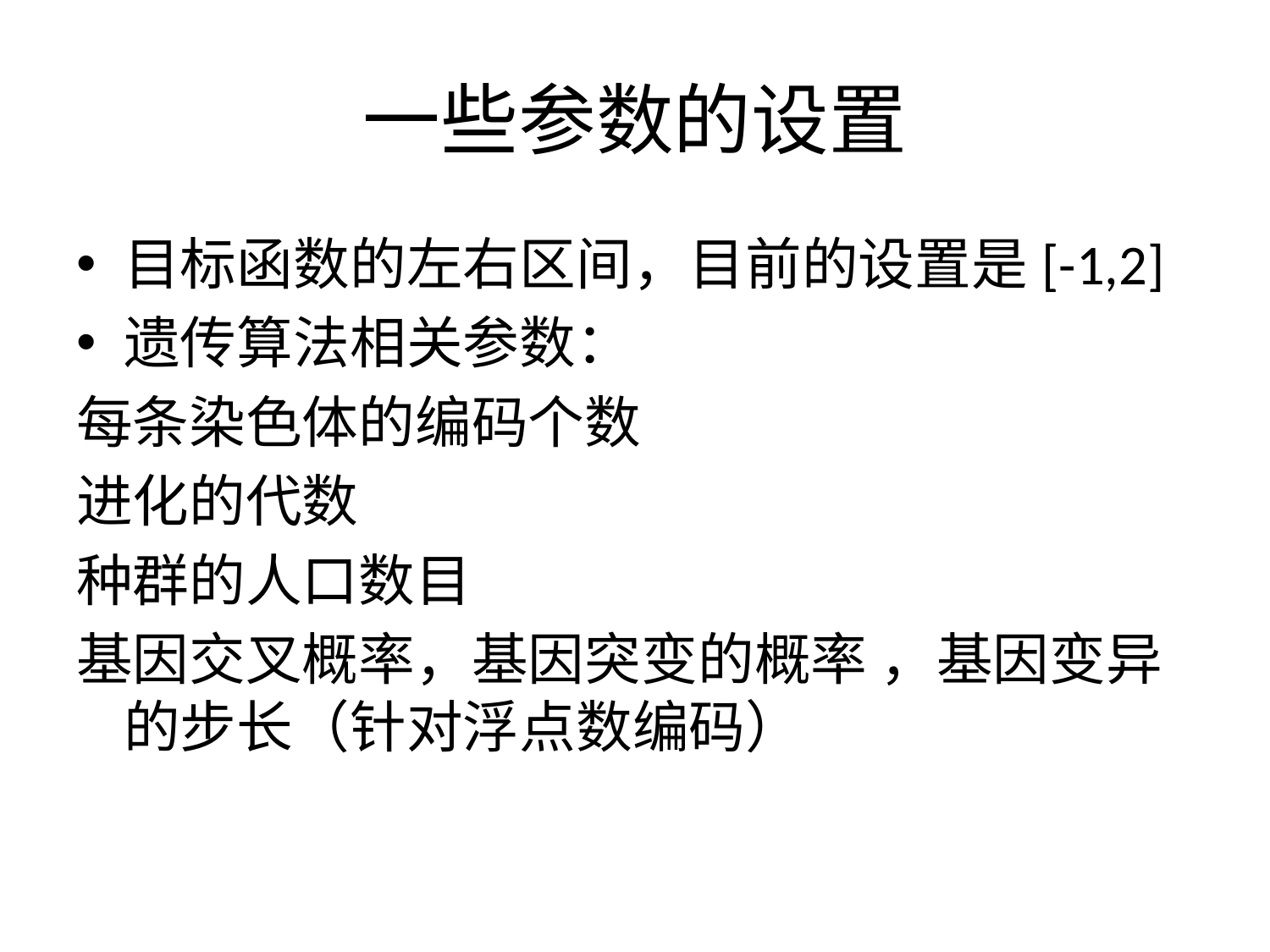

# 一些参数的设置
目标函数的左右区间，目前的设置是[-1,2]
遗传算法相关参数：
每条染色体的编码个数
进化的代数
种群的人口数目
基因交叉概率，基因突变的概率 ，基因变异的步长（针对浮点数编码）